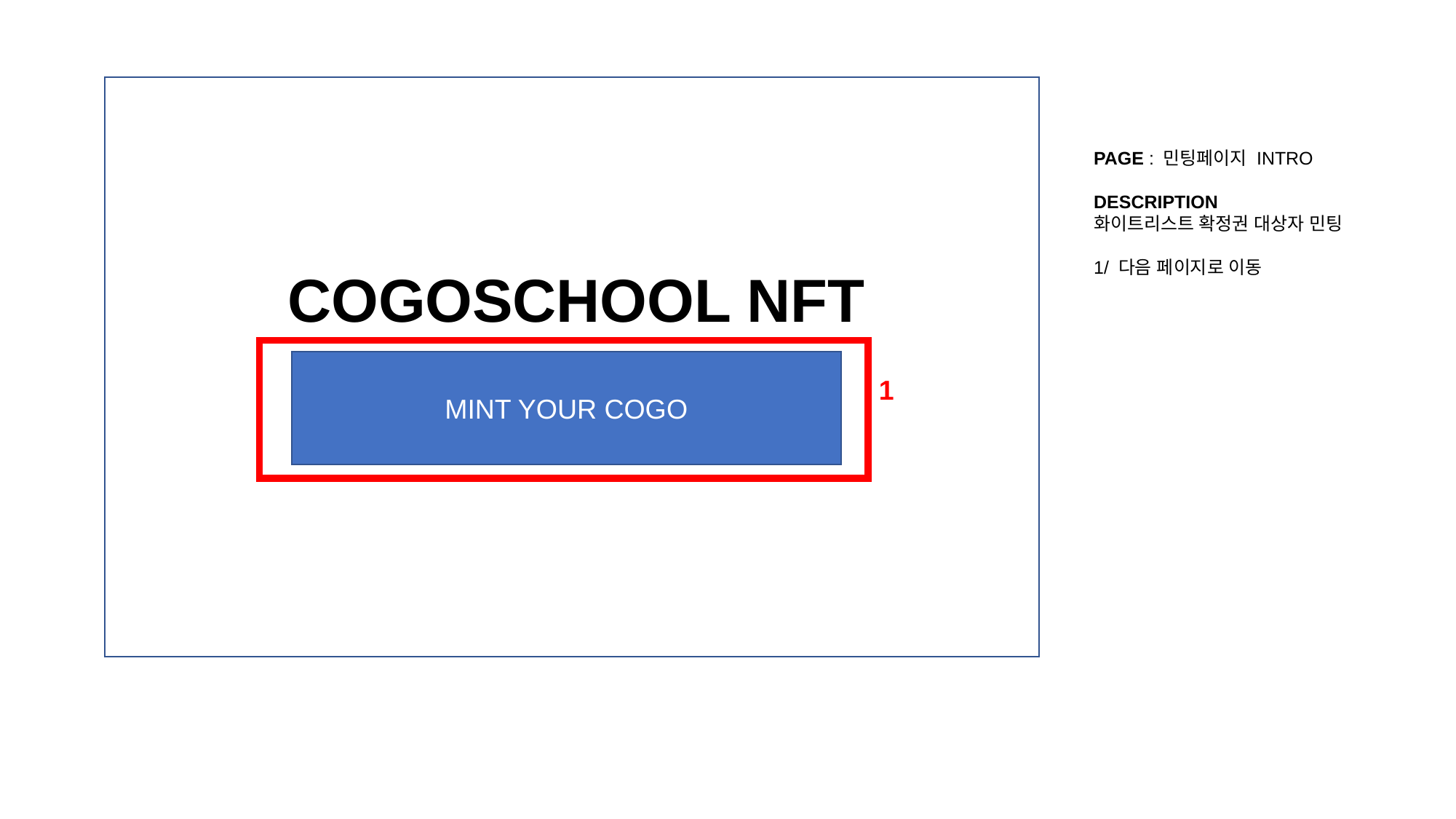

#
PAGE : 민팅페이지 INTRO

DESCRIPTION
화이트리스트 확정권 대상자 민팅

1/ 다음 페이지로 이동
COGOSCHOOL NFT

MINT YOUR COGO
1